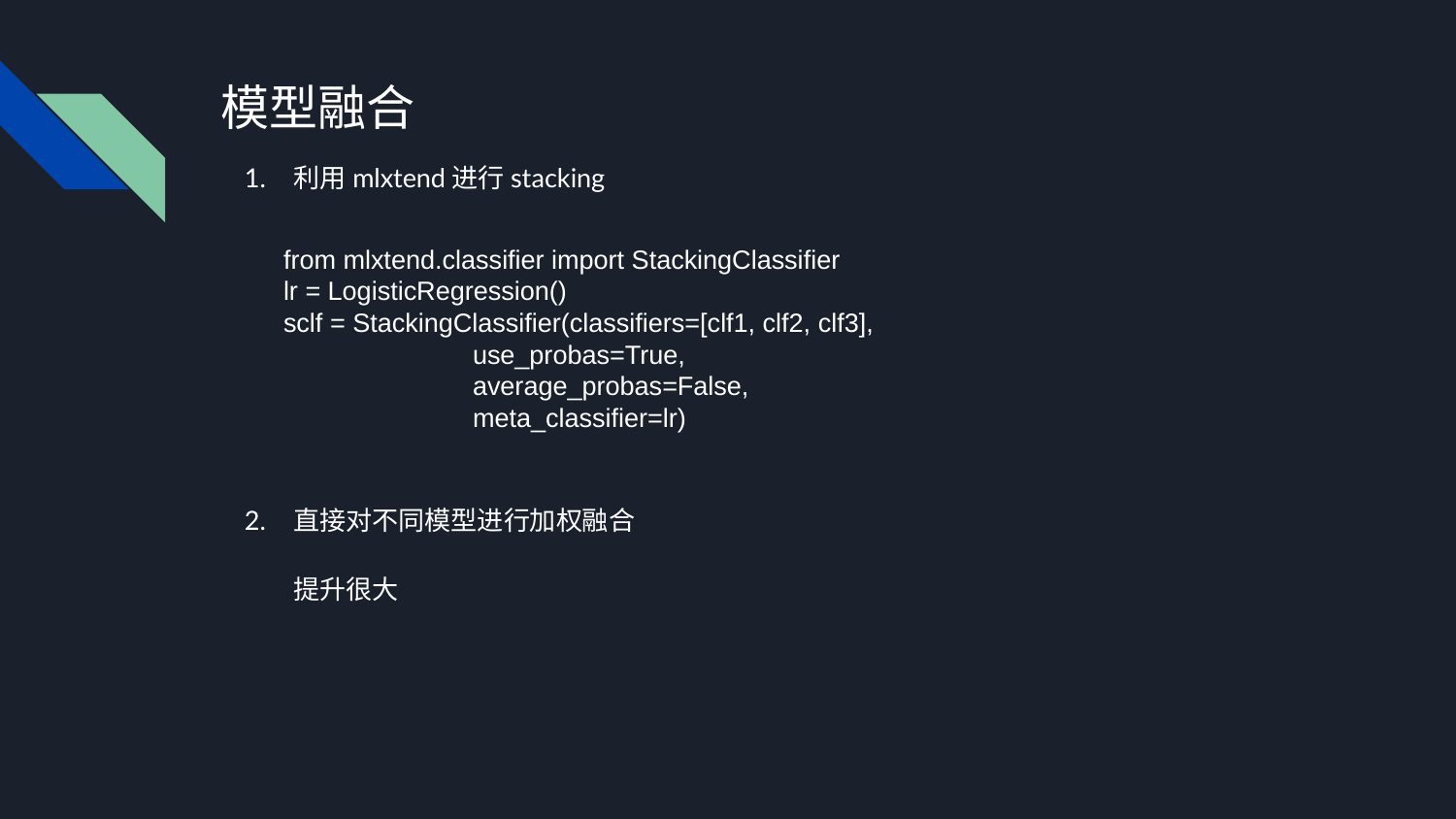

# 模型融合
利用mlxtend进行stacking

直接对不同模型进行加权融合
提升很大

from mlxtend.classifier import StackingClassifier
lr = LogisticRegression()
sclf = StackingClassifier(classifiers=[clf1, clf2, clf3],
                          use_probas=True,
                          average_probas=False,
                          meta_classifier=lr)